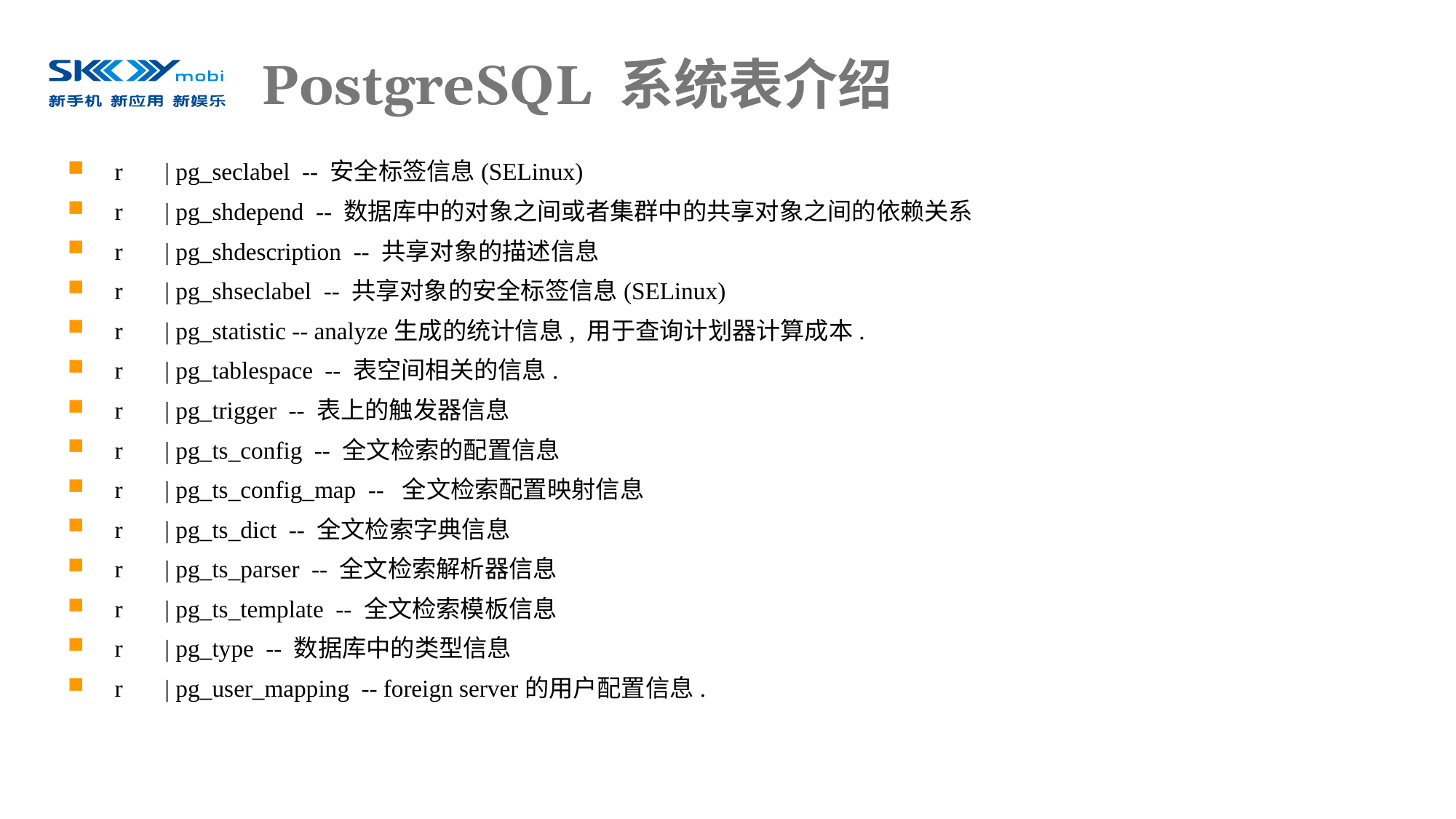

# PostgreSQL 系统表介绍
 r       | pg_seclabel  -- 安全标签信息(SELinux)
 r       | pg_shdepend  -- 数据库中的对象之间或者集群中的共享对象之间的依赖关系
 r       | pg_shdescription  -- 共享对象的描述信息
 r       | pg_shseclabel  -- 共享对象的安全标签信息(SELinux)
 r       | pg_statistic -- analyze生成的统计信息, 用于查询计划器计算成本.
 r       | pg_tablespace  -- 表空间相关的信息.
 r       | pg_trigger  -- 表上的触发器信息
 r       | pg_ts_config  -- 全文检索的配置信息
 r       | pg_ts_config_map  --  全文检索配置映射信息
 r       | pg_ts_dict  -- 全文检索字典信息
 r       | pg_ts_parser  -- 全文检索解析器信息
 r       | pg_ts_template  -- 全文检索模板信息
 r       | pg_type  -- 数据库中的类型信息
 r       | pg_user_mapping  -- foreign server的用户配置信息.